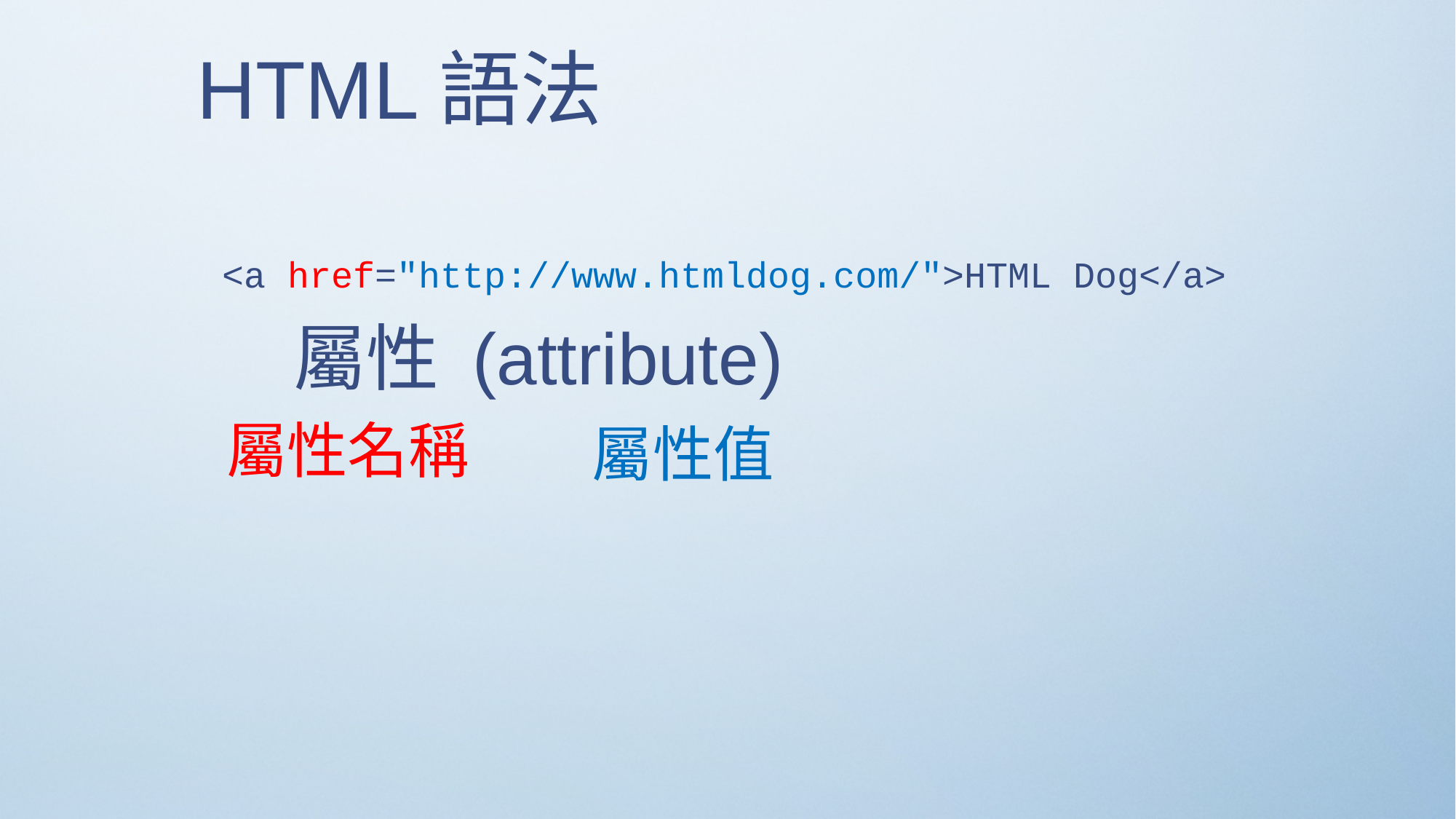

HTML語法
<a href="http://www.htmldog.com/">HTML Dog</a>
屬性 (attribute)
屬性名稱
屬性值